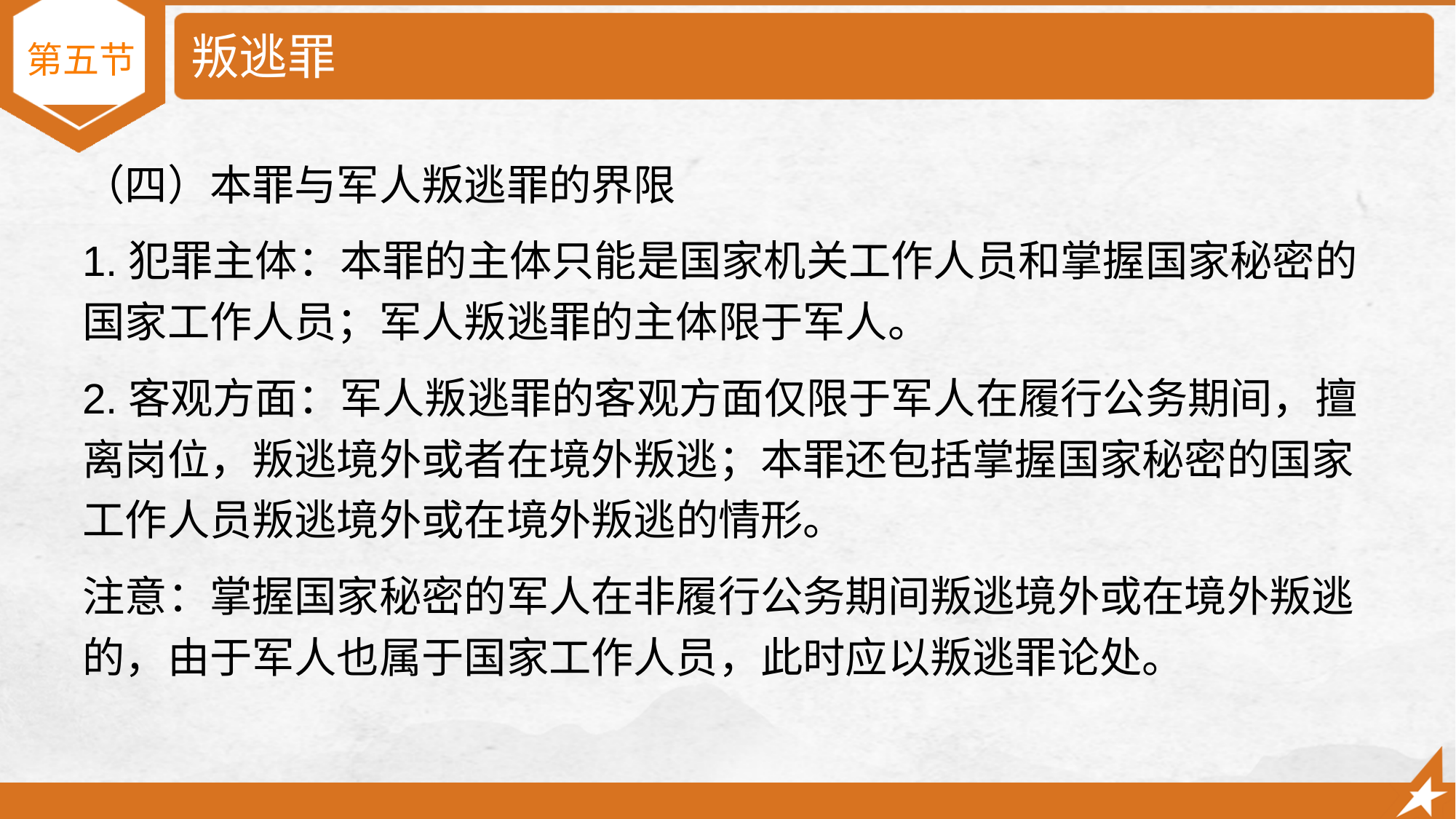

# 叛逃罪
第五节
（四）本罪与军人叛逃罪的界限
1.犯罪主体：本罪的主体只能是国家机关工作人员和掌握国家秘密的国家工作人员；军人叛逃罪的主体限于军人。
2.客观方面：军人叛逃罪的客观方面仅限于军人在履行公务期间，擅离岗位，叛逃境外或者在境外叛逃；本罪还包括掌握国家秘密的国家工作人员叛逃境外或在境外叛逃的情形。
注意：掌握国家秘密的军人在非履行公务期间叛逃境外或在境外叛逃的，由于军人也属于国家工作人员，此时应以叛逃罪论处。